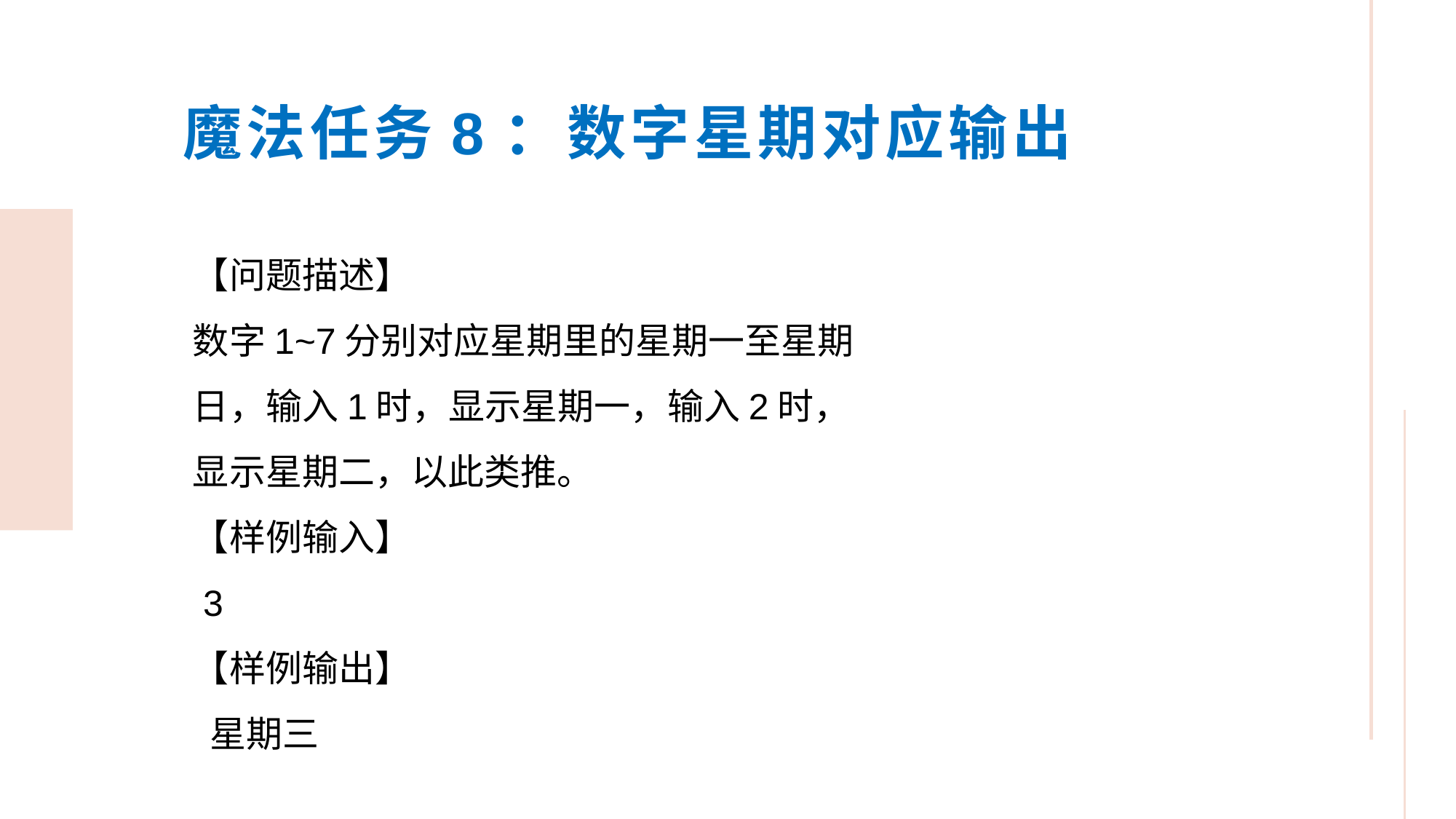

魔法任务8：数字星期对应输出
【问题描述】
数字1~7分别对应星期里的星期一至星期日，输入1时，显示星期一，输入2时，显示星期二，以此类推。
【样例输入】
 3
【样例输出】
 星期三